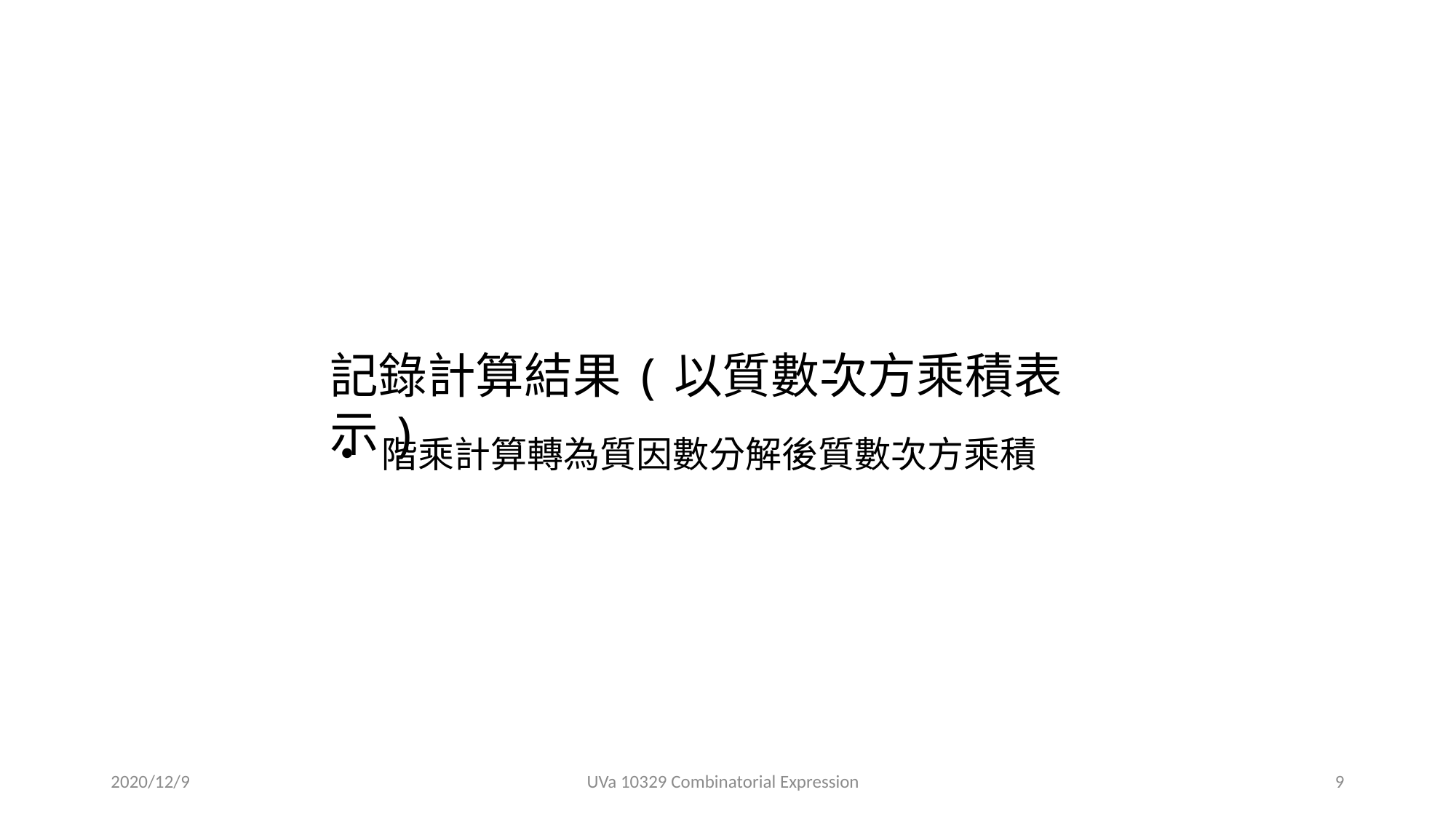

記錄計算結果(以質數次方乘積表示)
階乘計算轉為質因數分解後質數次方乘積
2020/12/9
UVa 10329 Combinatorial Expression
9